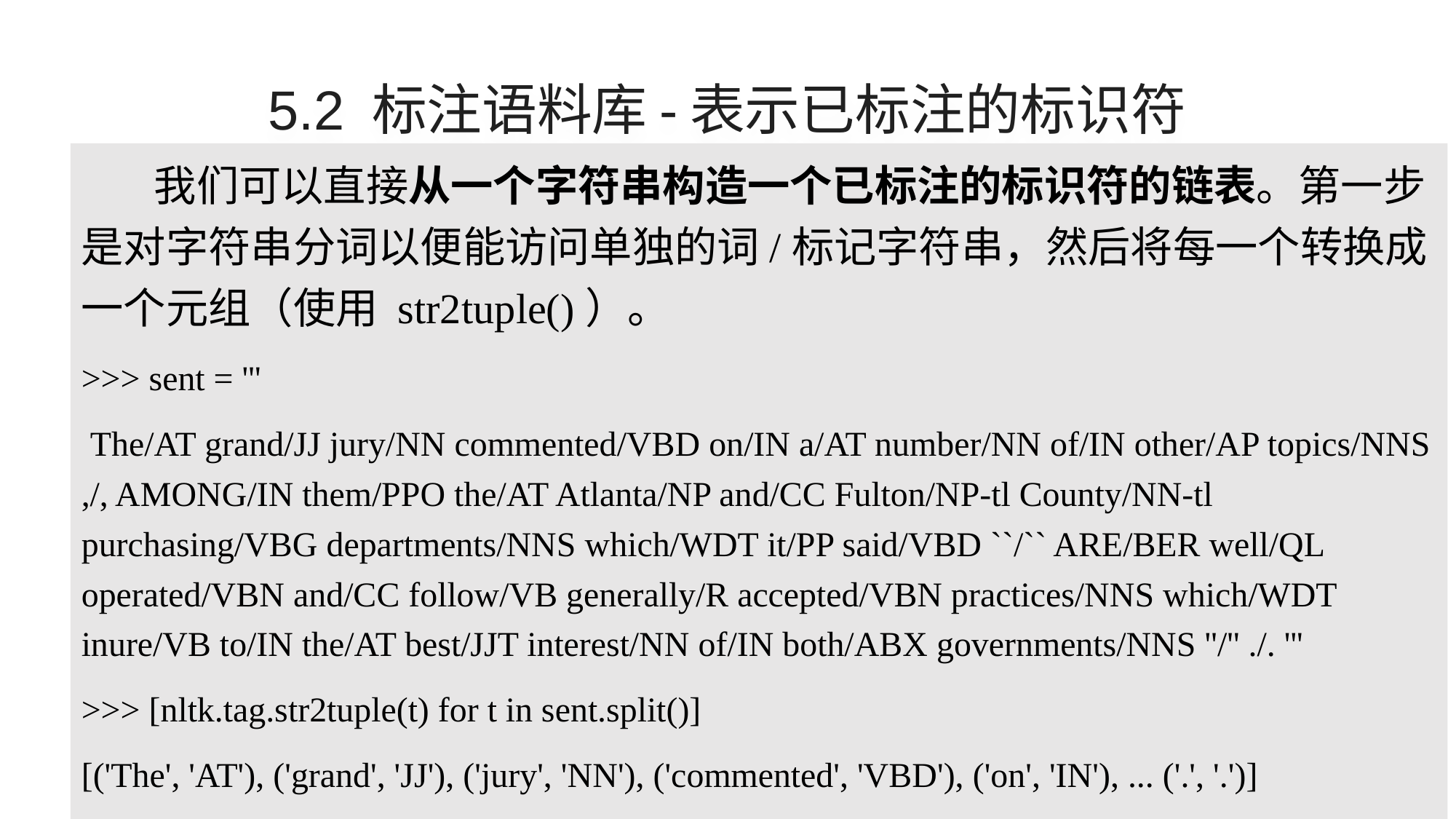

# 5.2 标注语料库-表示已标注的标识符
我们可以直接从一个字符串构造一个已标注的标识符的链表。第一步是对字符串分词以便能访问单独的词/标记字符串，然后将每一个转换成一个元组（使用 str2tuple()）。
>>> sent = '''
 The/AT grand/JJ jury/NN commented/VBD on/IN a/AT number/NN of/IN other/AP topics/NNS ,/, AMONG/IN them/PPO the/AT Atlanta/NP and/CC Fulton/NP-tl County/NN-tl purchasing/VBG departments/NNS which/WDT it/PP said/VBD ``/`` ARE/BER well/QL operated/VBN and/CC follow/VB generally/R accepted/VBN practices/NNS which/WDT inure/VB to/IN the/AT best/JJT interest/NN of/IN both/ABX governments/NNS ''/'' ./. '''
>>> [nltk.tag.str2tuple(t) for t in sent.split()]
[('The', 'AT'), ('grand', 'JJ'), ('jury', 'NN'), ('commented', 'VBD'), ('on', 'IN'), ... ('.', '.')]